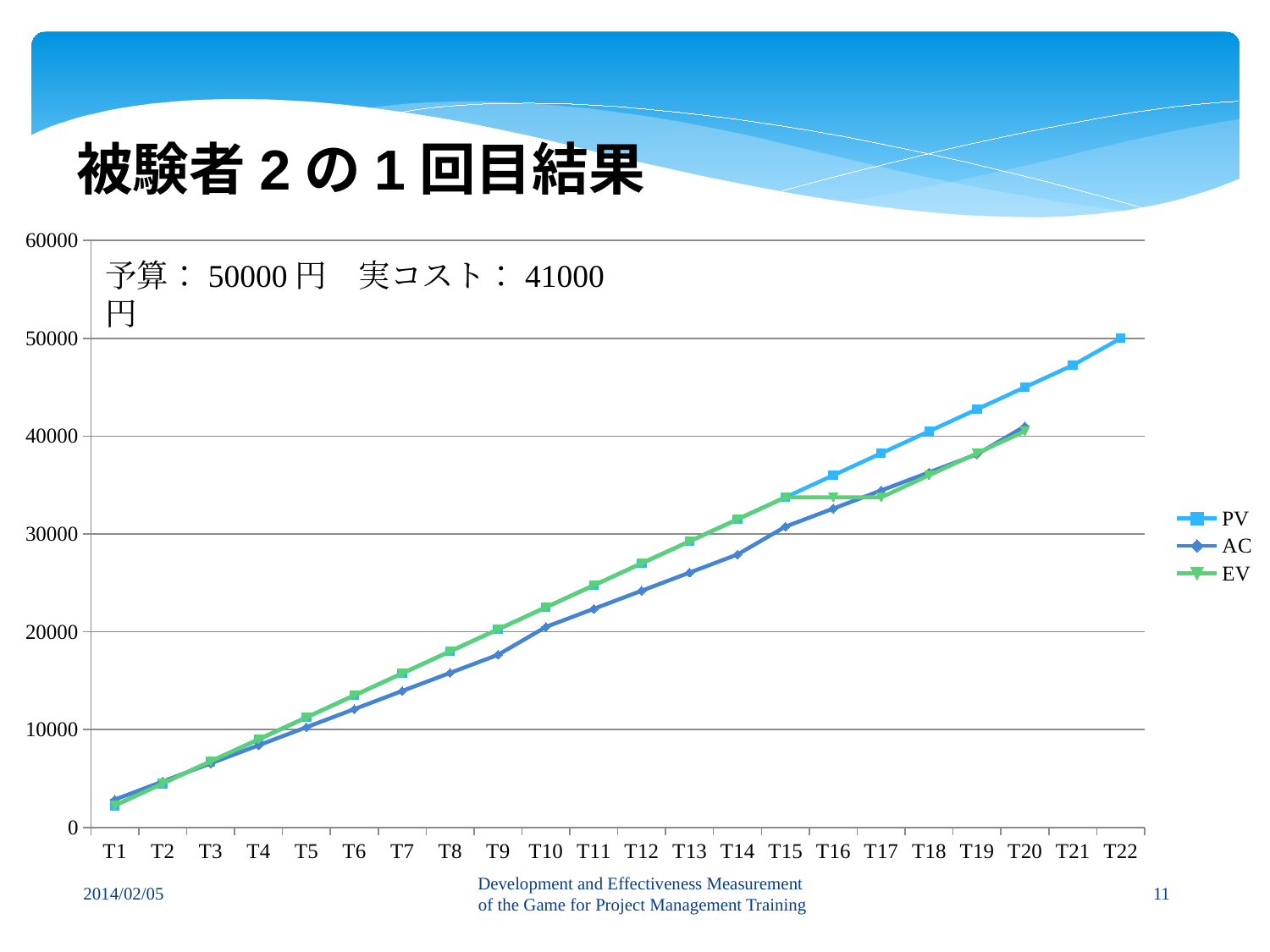

被験者2の1回目結果

### Chart

| Category | PV | AC | EV |
|---|---|---|---|
| T1 | 2250.0 | 2850.0 | 2250.0 |
| T2 | 4500.0 | 4700.0 | 4500.0 |
| T3 | 6750.0 | 6550.0 | 6750.0 |
| T4 | 9000.0 | 8400.0 | 9000.0 |
| T5 | 11250.0 | 10250.0 | 11250.0 |
| T6 | 13500.0 | 12100.0 | 13500.0 |
| T7 | 15750.0 | 13950.0 | 15750.0 |
| T8 | 18000.0 | 15800.0 | 18000.0 |
| T9 | 20250.0 | 17650.0 | 20250.0 |
| T10 | 22500.0 | 20500.0 | 22500.0 |
| T11 | 24750.0 | 22350.0 | 24750.0 |
| T12 | 27000.0 | 24200.0 | 27000.0 |
| T13 | 29250.0 | 26050.0 | 29250.0 |
| T14 | 31500.0 | 27900.0 | 31500.0 |
| T15 | 33750.0 | 30750.0 | 33750.0 |
| T16 | 36000.0 | 32600.0 | 33750.0 |
| T17 | 38250.0 | 34450.0 | 33750.0 |
| T18 | 40500.0 | 36300.0 | 36000.0 |
| T19 | 42750.0 | 38150.0 | 38250.0 |
| T20 | 45000.0 | 41000.0 | 40500.0 |
| T21 | 47250.0 | None | None |
| T22 | 50000.0 | None | None |
予算：50000円　実コスト：41000円
11
2014/02/05
Development and Effectiveness Measurement
of the Game for Project Management Training